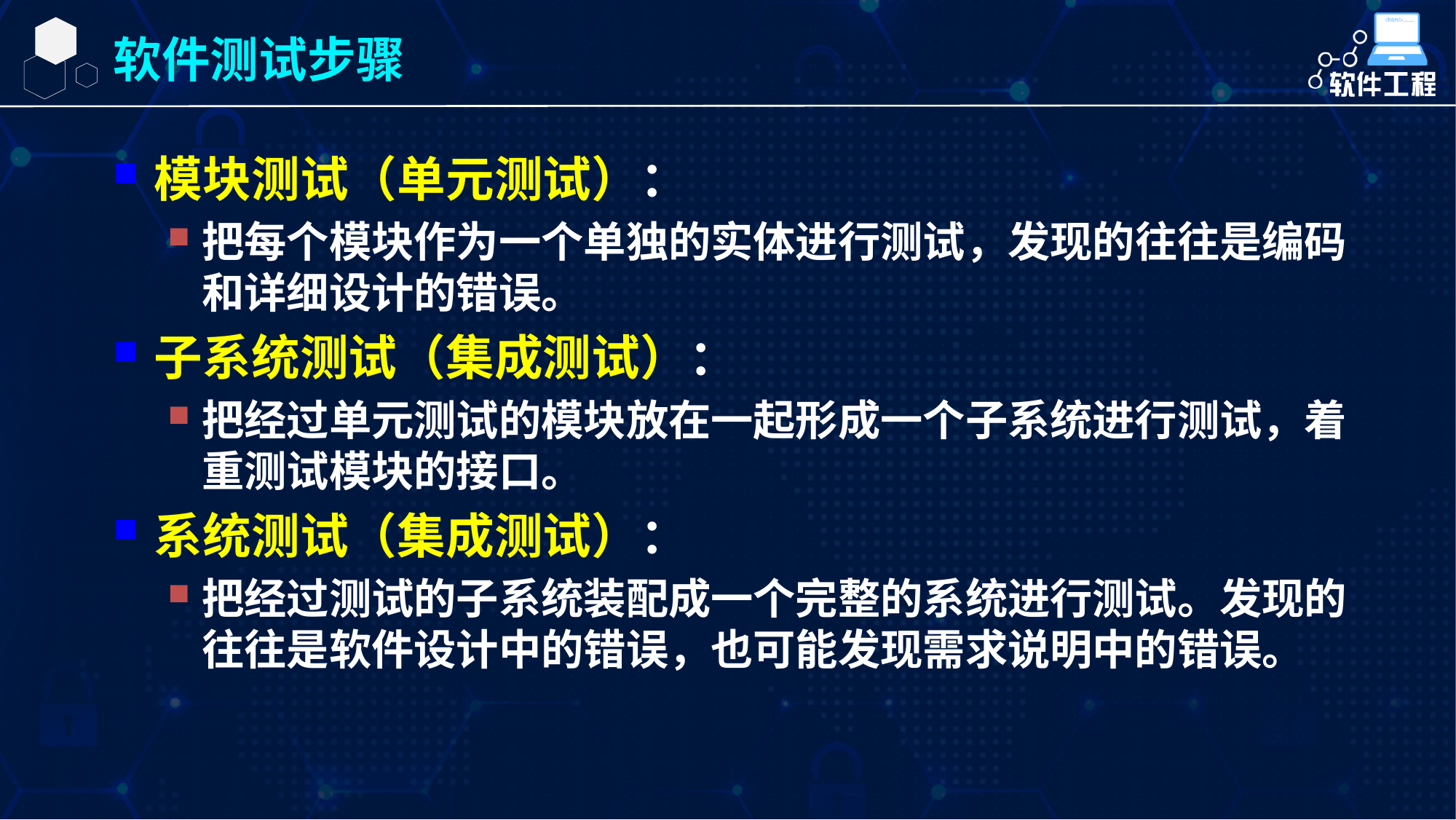

软件测试步骤
模块测试（单元测试）：
把每个模块作为一个单独的实体进行测试，发现的往往是编码和详细设计的错误。
子系统测试（集成测试）：
把经过单元测试的模块放在一起形成一个子系统进行测试，着重测试模块的接口。
系统测试（集成测试）：
把经过测试的子系统装配成一个完整的系统进行测试。发现的往往是软件设计中的错误，也可能发现需求说明中的错误。